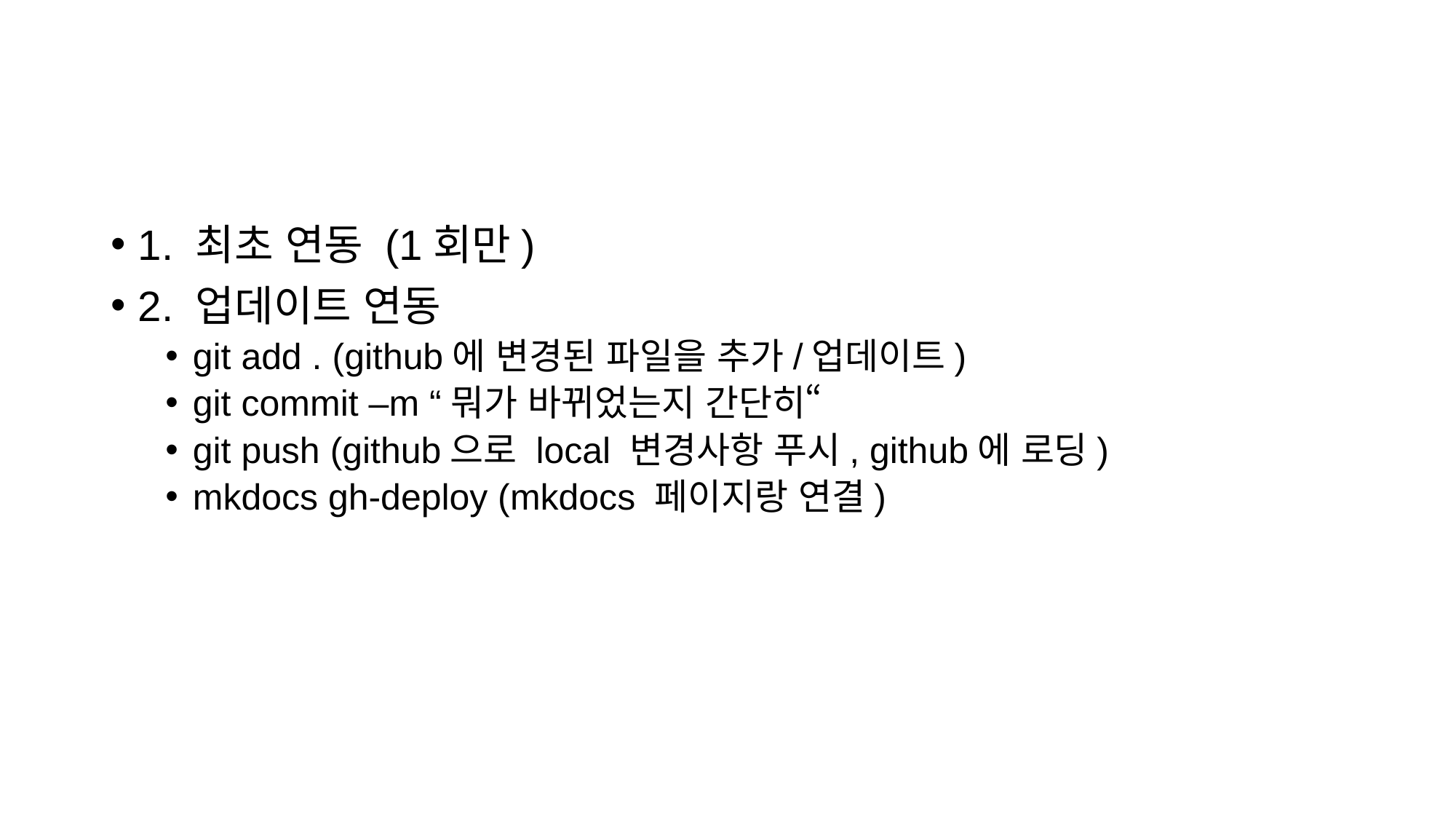

#
1. 최초 연동 (1회만)
2. 업데이트 연동
git add . (github에 변경된 파일을 추가/업데이트)
git commit –m “뭐가 바뀌었는지 간단히“
git push (github으로 local 변경사항 푸시, github에 로딩)
mkdocs gh-deploy (mkdocs 페이지랑 연결)